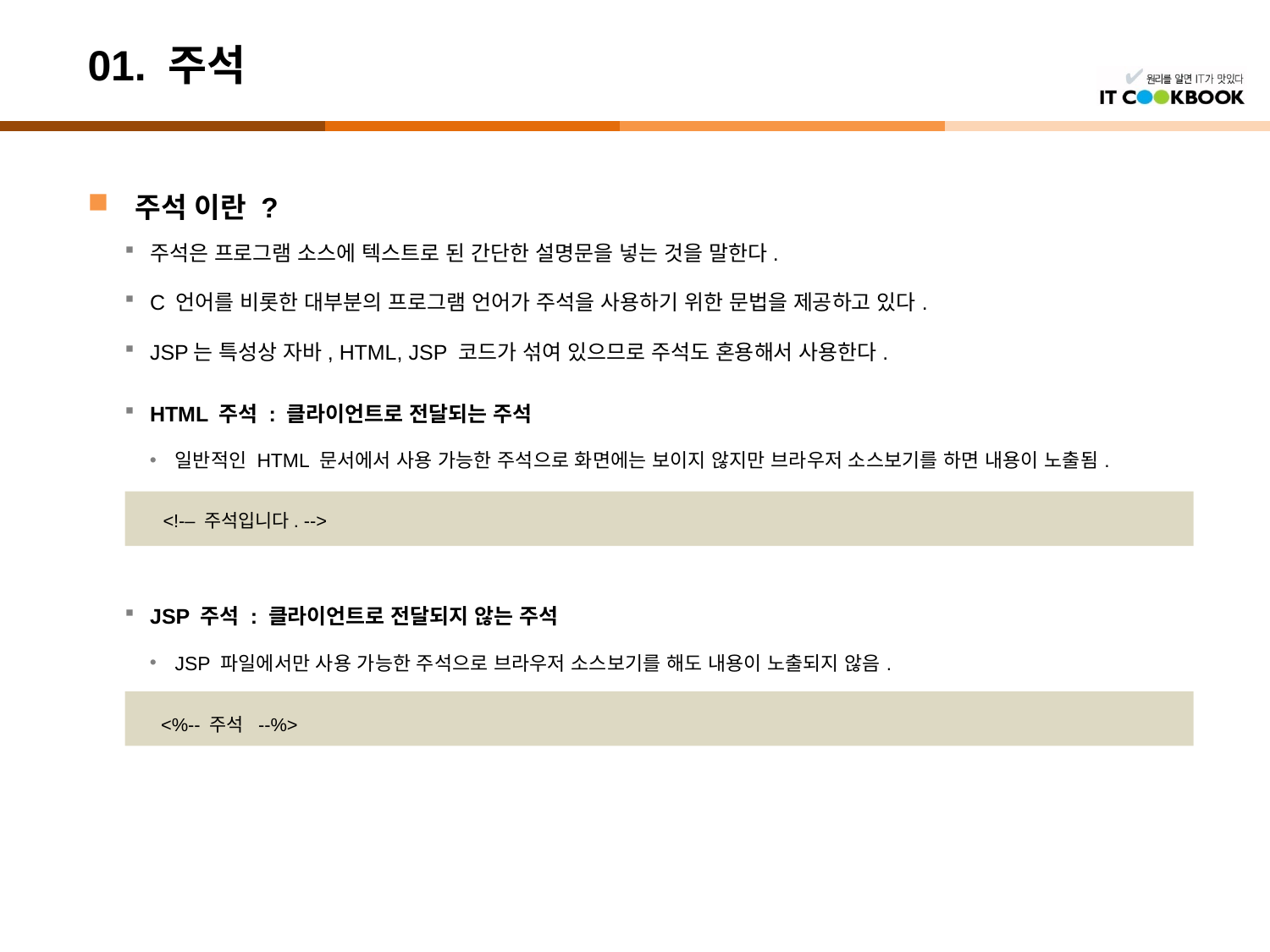

# 01. 주석
주석 이란 ?
주석은 프로그램 소스에 텍스트로 된 간단한 설명문을 넣는 것을 말한다.
C 언어를 비롯한 대부분의 프로그램 언어가 주석을 사용하기 위한 문법을 제공하고 있다.
JSP는 특성상 자바, HTML, JSP 코드가 섞여 있으므로 주석도 혼용해서 사용한다.
HTML 주석 : 클라이언트로 전달되는 주석
일반적인 HTML 문서에서 사용 가능한 주석으로 화면에는 보이지 않지만 브라우저 소스보기를 하면 내용이 노출됨.

JSP 주석 : 클라이언트로 전달되지 않는 주석
JSP 파일에서만 사용 가능한 주석으로 브라우저 소스보기를 해도 내용이 노출되지 않음.

<!-– 주석입니다. -->

<%-- 주석  --%>